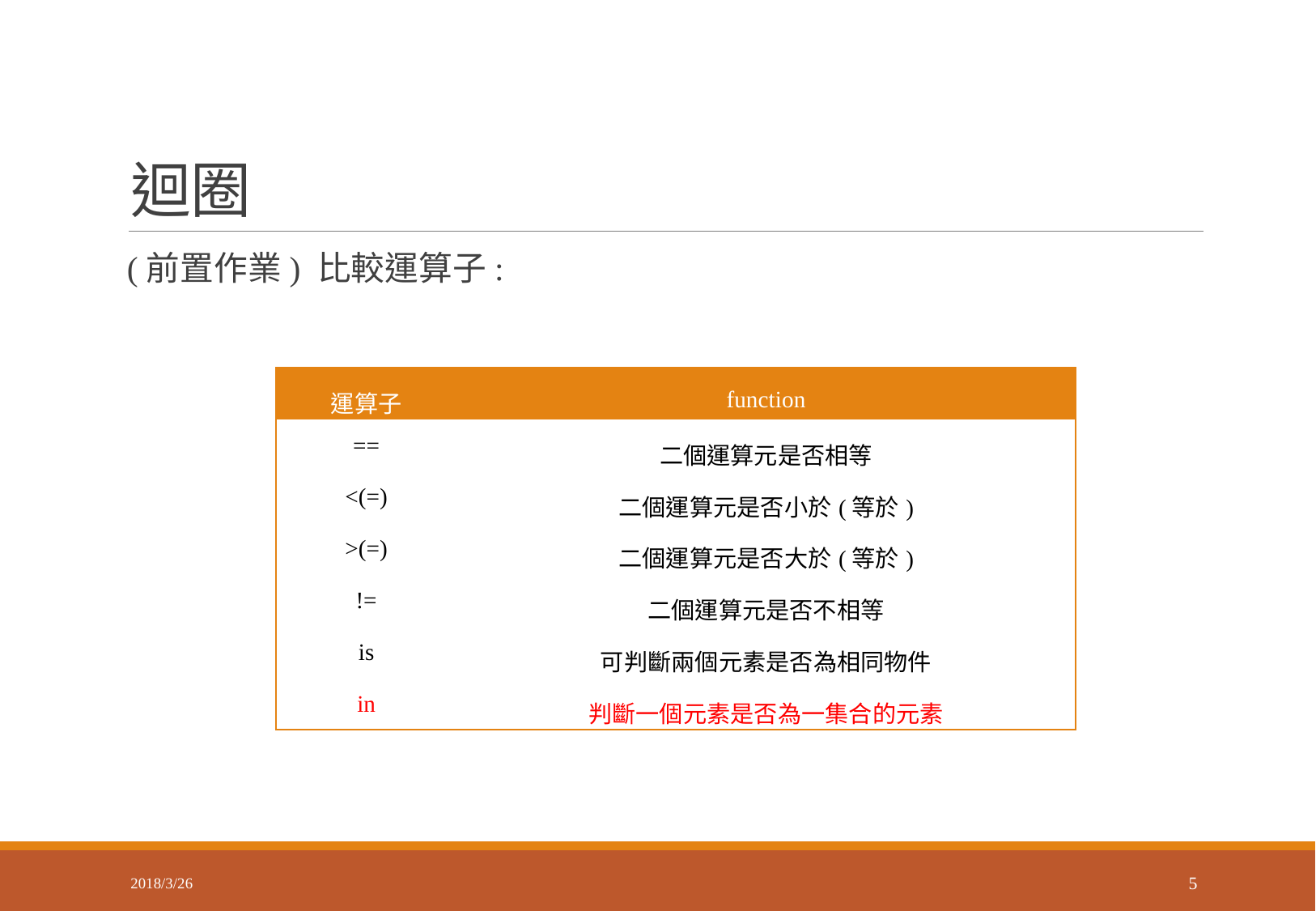

# 迴圈
 (前置作業) 比較運算子:

| 運算子 | function |
| --- | --- |
| == | 二個運算元是否相等 |
| <(=) | 二個運算元是否小於(等於) |
| >(=) | 二個運算元是否大於(等於) |
| != | 二個運算元是否不相等 |
| is | 可判斷兩個元素是否為相同物件 |
| in | 判斷一個元素是否為一集合的元素 |
2018/3/26
5